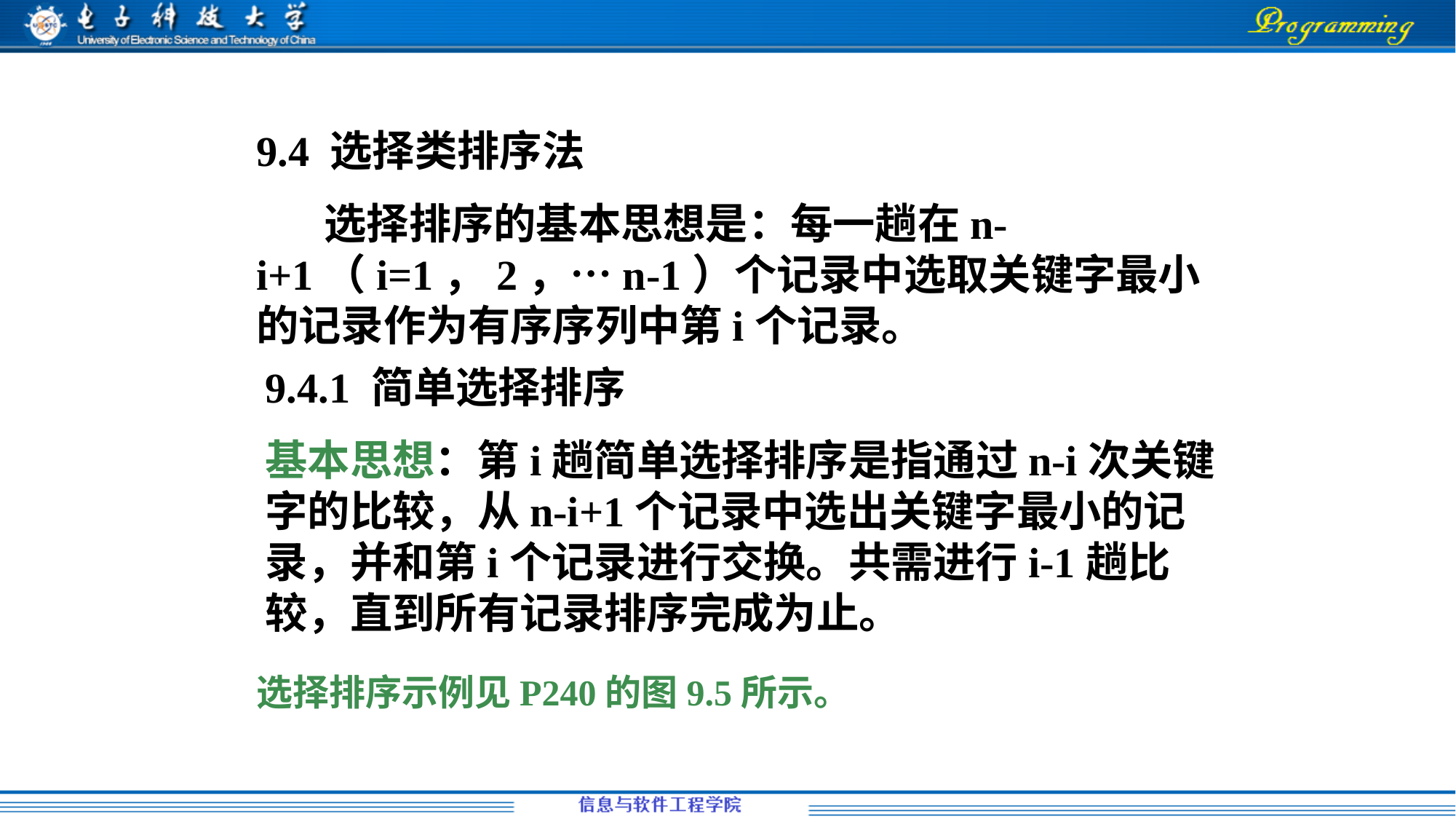

9.4 选择类排序法
      选择排序的基本思想是：每一趟在n-i+1（i=1，2，…n-1）个记录中选取关键字最小的记录作为有序序列中第i个记录。
9.4.1 简单选择排序
基本思想：第i趟简单选择排序是指通过n-i次关键字的比较，从n-i+1个记录中选出关键字最小的记录，并和第i个记录进行交换。共需进行i-1趟比较，直到所有记录排序完成为止。
选择排序示例见P240的图9.5所示。